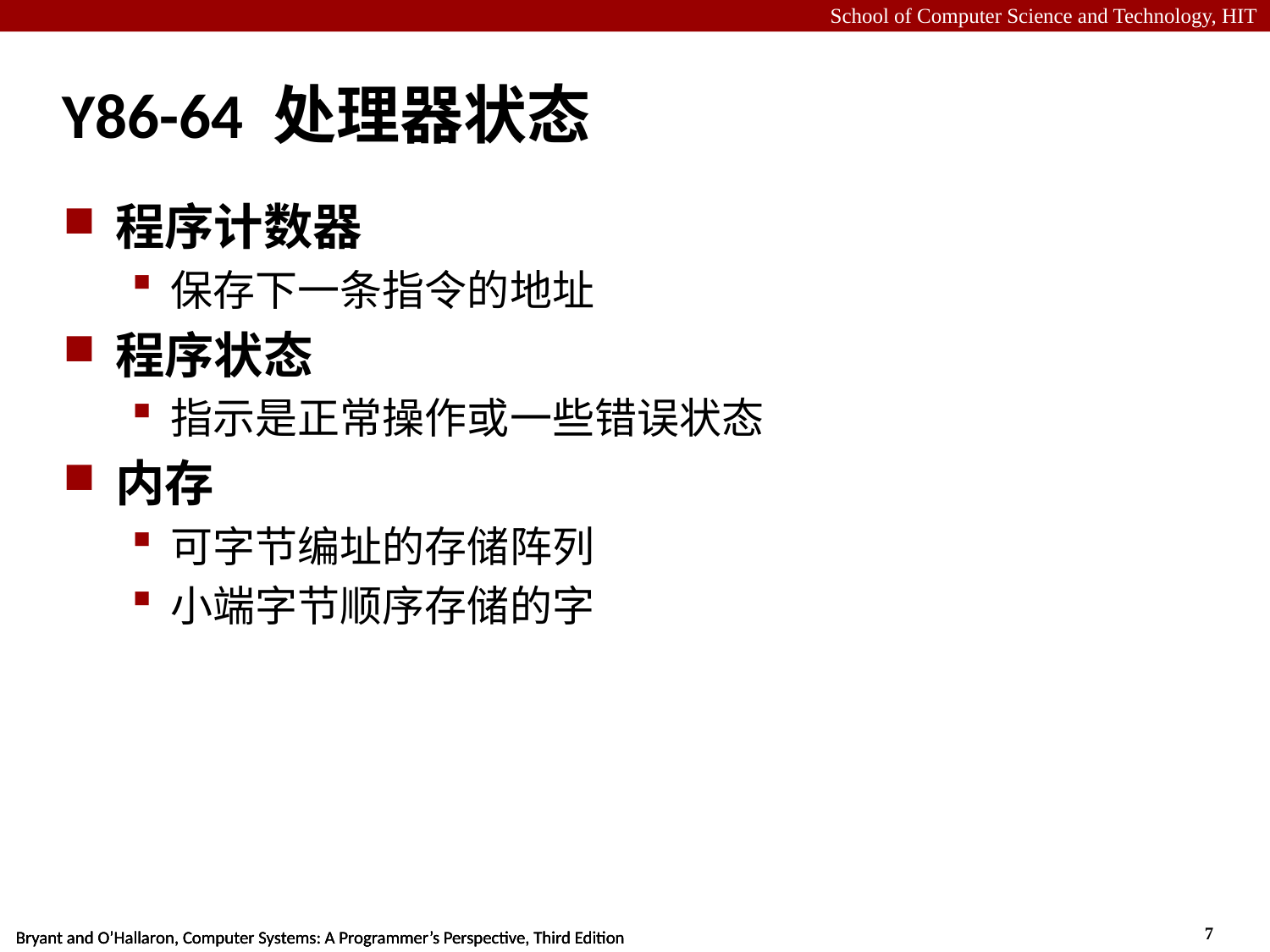

# Y86-64 处理器状态
程序计数器
保存下一条指令的地址
程序状态
指示是正常操作或一些错误状态
内存
可字节编址的存储阵列
小端字节顺序存储的字